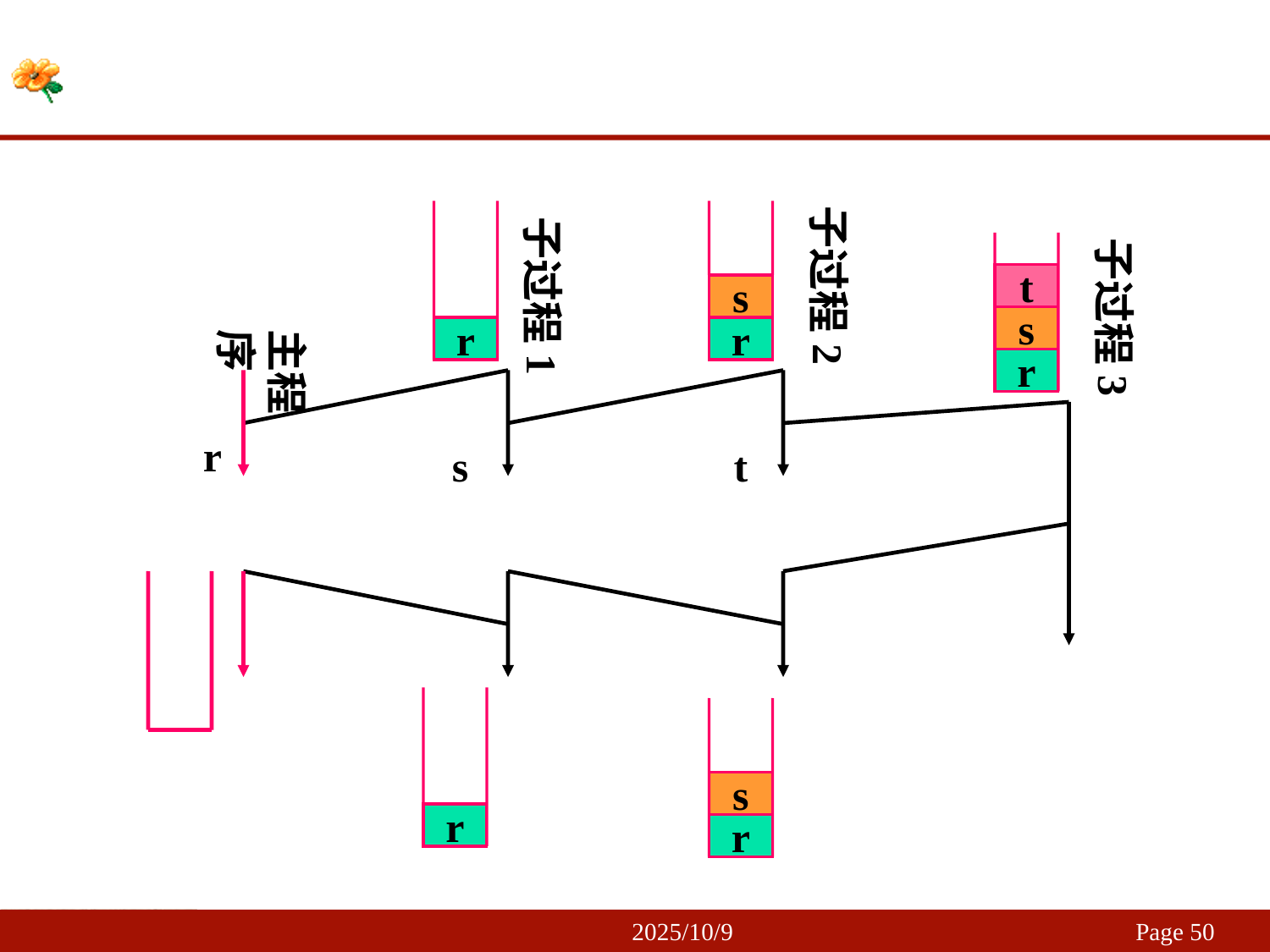

子过程2

s
r
t

r
子过程1
s
子过程3

t
s
r
主程序
r

r

s
r
2025/10/9
Page 50